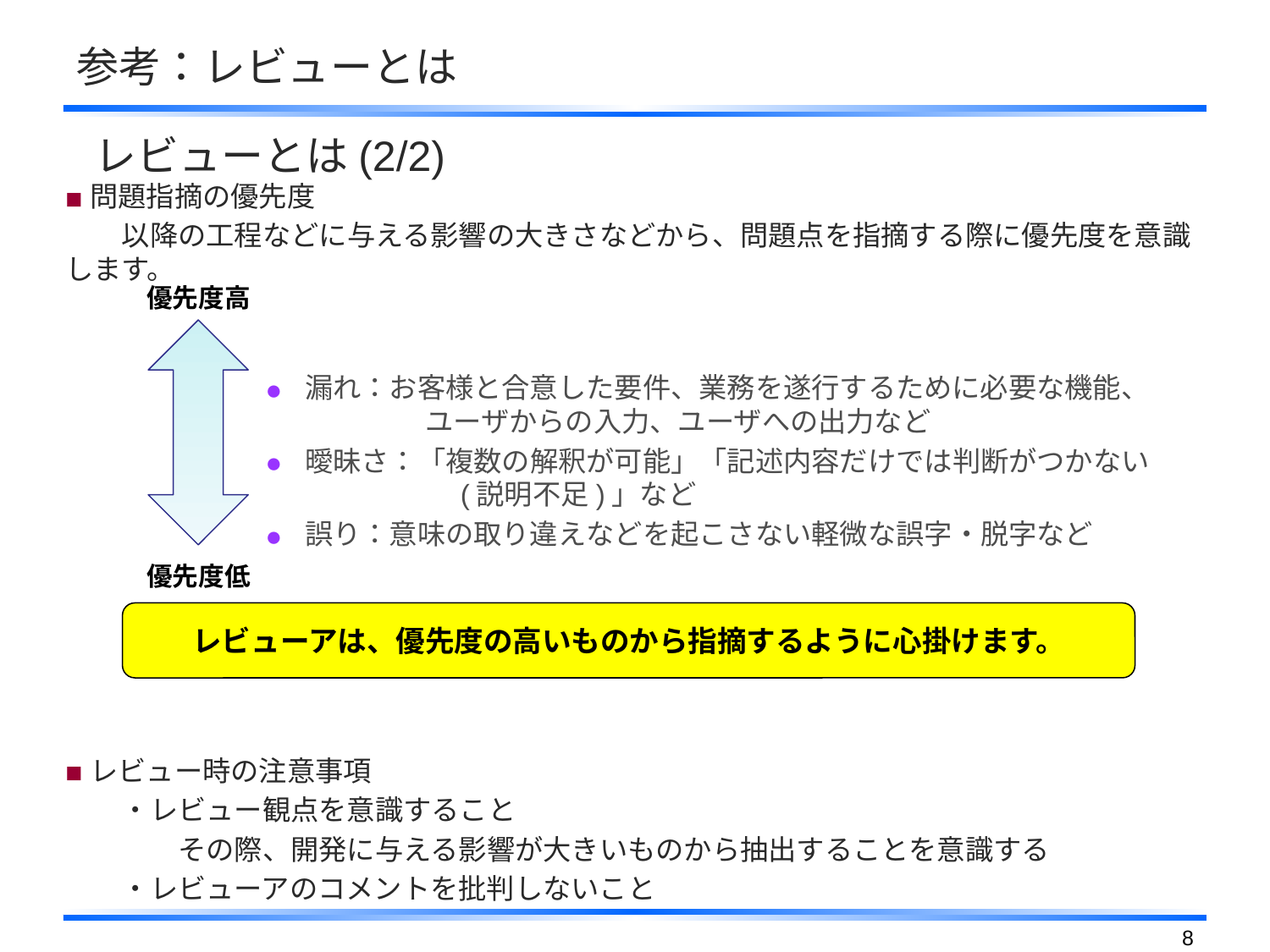

# 参考：レビューとは
レビューとは(2/2)
問題指摘の優先度
　　以降の工程などに与える影響の大きさなどから、問題点を指摘する際に優先度を意識します。

漏れ：お客様と合意した要件、業務を遂行するために必要な機能、
　　　　 ユーザからの入力、ユーザへの出力など
曖昧さ：「複数の解釈が可能」「記述内容だけでは判断がつかない
　　　　　 (説明不足)」など
誤り：意味の取り違えなどを起こさない軽微な誤字・脱字など

レビュー時の注意事項
　　・レビュー観点を意識すること
　　　　その際、開発に与える影響が大きいものから抽出することを意識する
　　・レビューアのコメントを批判しないこと
優先度高

優先度低
レビューアは、優先度の高いものから指摘するように心掛けます。
8